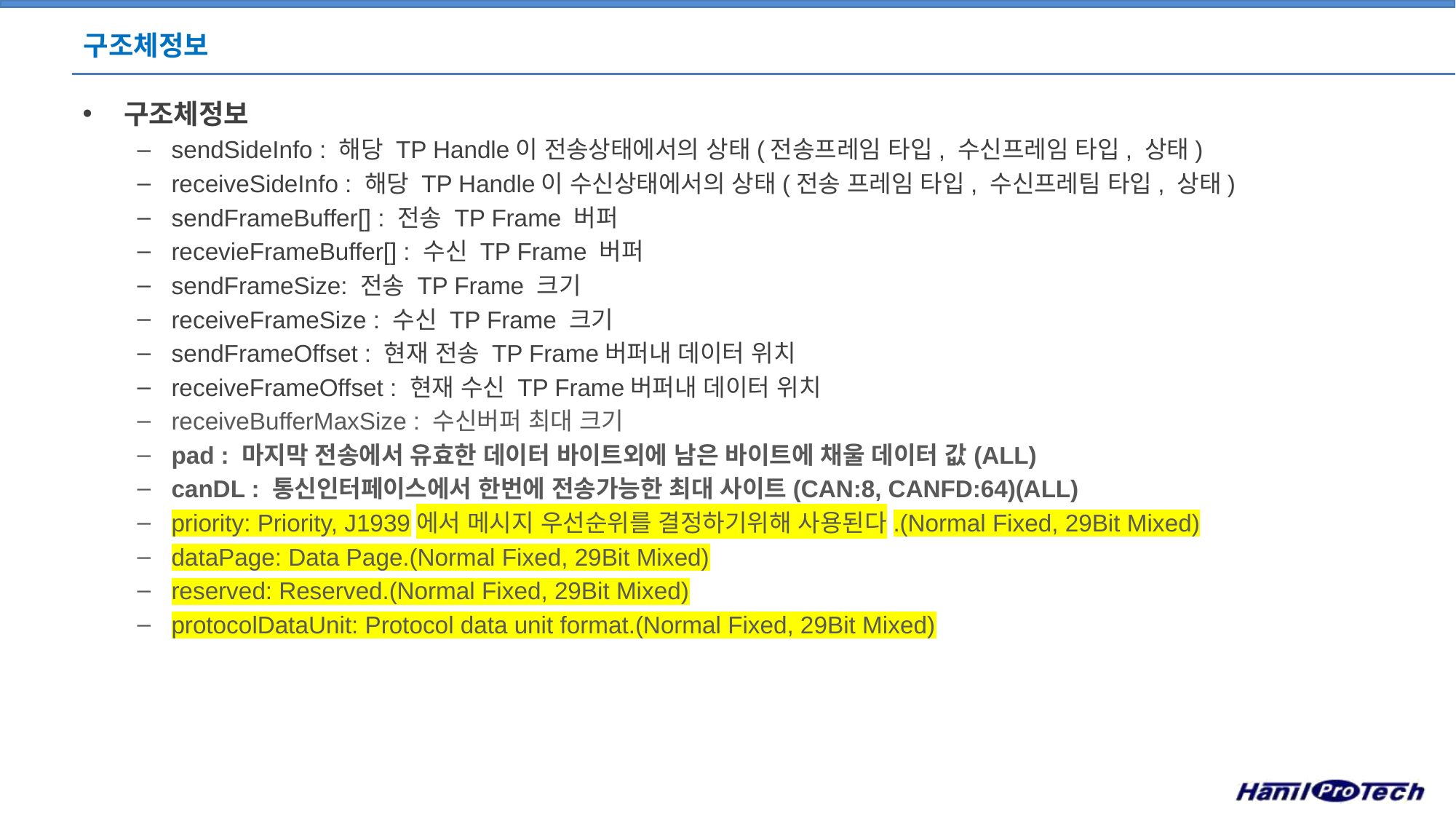

# 구조체정보
구조체정보
sendSideInfo : 해당 TP Handle이 전송상태에서의 상태(전송프레임 타입, 수신프레임 타입, 상태)
receiveSideInfo : 해당 TP Handle이 수신상태에서의 상태(전송 프레임 타입, 수신프레팀 타입, 상태)
sendFrameBuffer[] : 전송 TP Frame 버퍼
recevieFrameBuffer[] : 수신 TP Frame 버퍼
sendFrameSize: 전송 TP Frame 크기
receiveFrameSize : 수신 TP Frame 크기
sendFrameOffset : 현재 전송 TP Frame버퍼내 데이터 위치
receiveFrameOffset : 현재 수신 TP Frame버퍼내 데이터 위치
receiveBufferMaxSize : 수신버퍼 최대 크기
pad : 마지막 전송에서 유효한 데이터 바이트외에 남은 바이트에 채울 데이터 값(ALL)
canDL : 통신인터페이스에서 한번에 전송가능한 최대 사이트(CAN:8, CANFD:64)(ALL)
priority: Priority, J1939에서 메시지 우선순위를 결정하기위해 사용된다.(Normal Fixed, 29Bit Mixed)
dataPage: Data Page.(Normal Fixed, 29Bit Mixed)
reserved: Reserved.(Normal Fixed, 29Bit Mixed)
protocolDataUnit: Protocol data unit format.(Normal Fixed, 29Bit Mixed)